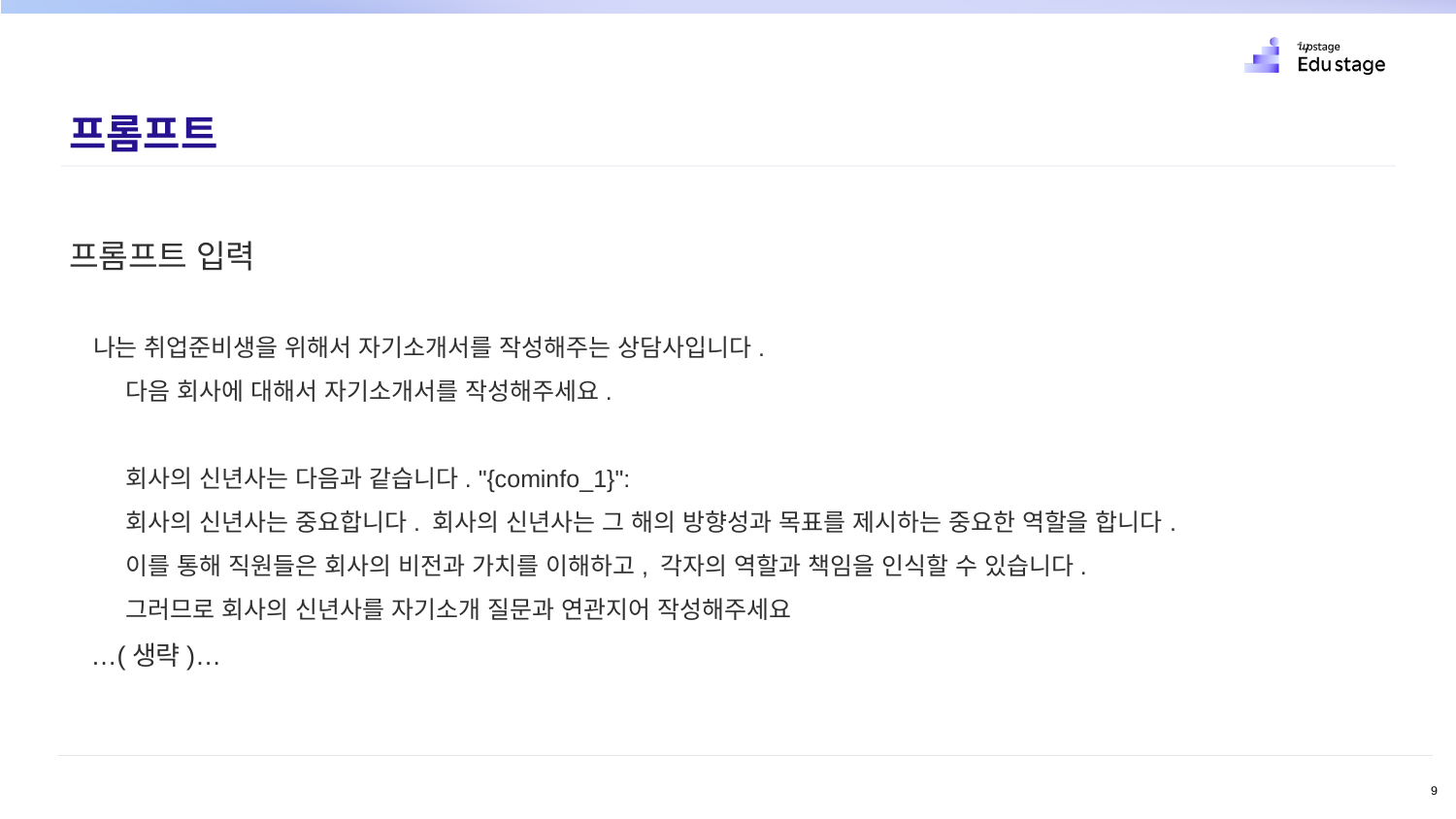

프롬프트
프롬프트 입력

나는 취업준비생을 위해서 자기소개서를 작성해주는 상담사입니다.
    다음 회사에 대해서 자기소개서를 작성해주세요.

    회사의 신년사는 다음과 같습니다. "{cominfo_1}":
    회사의 신년사는 중요합니다. 회사의 신년사는 그 해의 방향성과 목표를 제시하는 중요한 역할을 합니다.
    이를 통해 직원들은 회사의 비전과 가치를 이해하고, 각자의 역할과 책임을 인식할 수 있습니다.
    그러므로 회사의 신년사를 자기소개 질문과 연관지어 작성해주세요
   …(생략)…